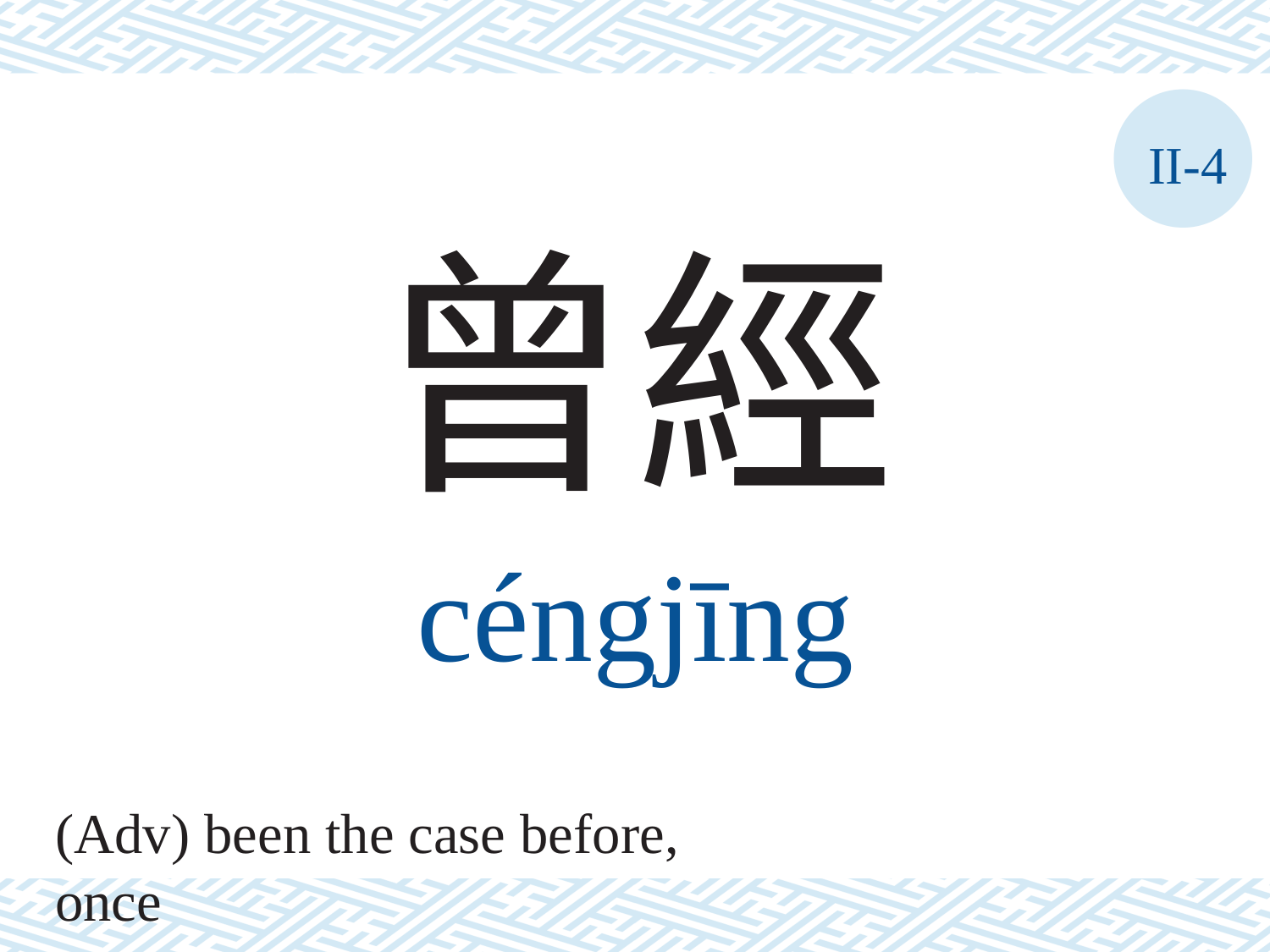

II-4
曾經
céngjīng
(Adv) been the case before, once